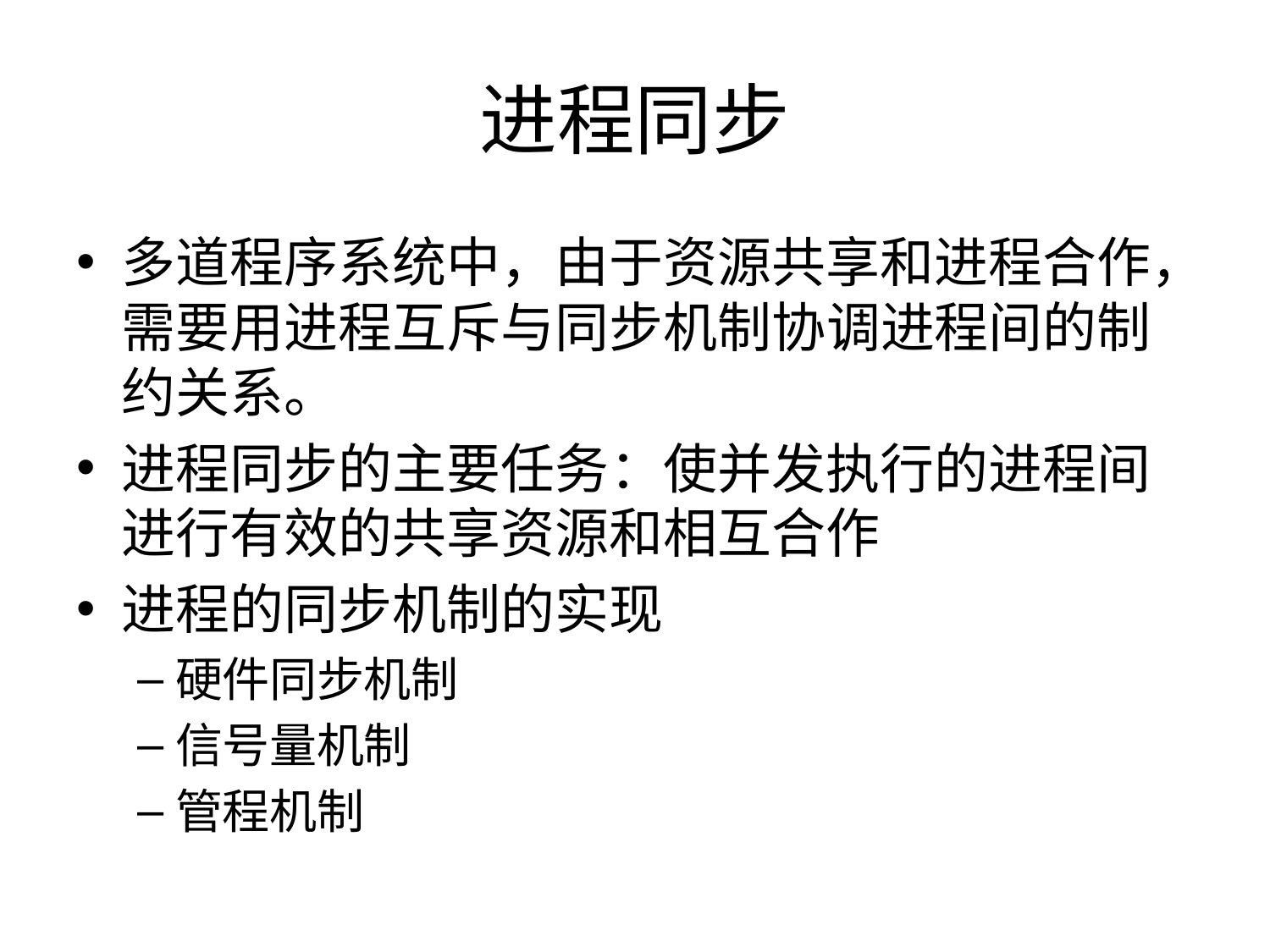

# 进程同步
多道程序系统中，由于资源共享和进程合作，需要用进程互斥与同步机制协调进程间的制约关系。
进程同步的主要任务：使并发执行的进程间进行有效的共享资源和相互合作
进程的同步机制的实现
硬件同步机制
信号量机制
管程机制